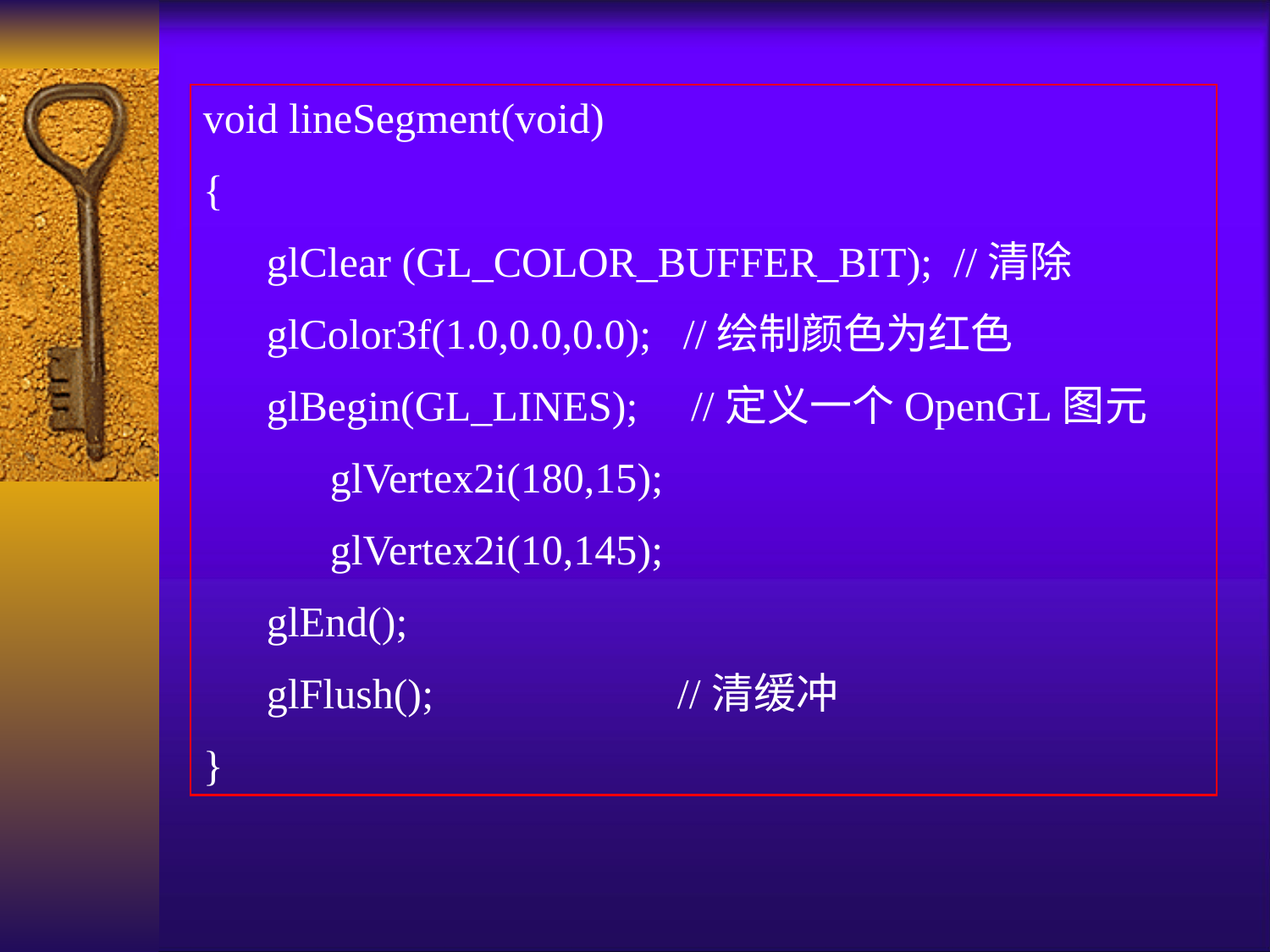

void lineSegment(void)
{
      glClear (GL_COLOR_BUFFER_BIT);  //清除
      glColor3f(1.0,0.0,0.0);   //绘制颜色为红色
      glBegin(GL_LINES);     //定义一个OpenGL图元
            glVertex2i(180,15);
            glVertex2i(10,145);
      glEnd();
      glFlush();                       //清缓冲
}